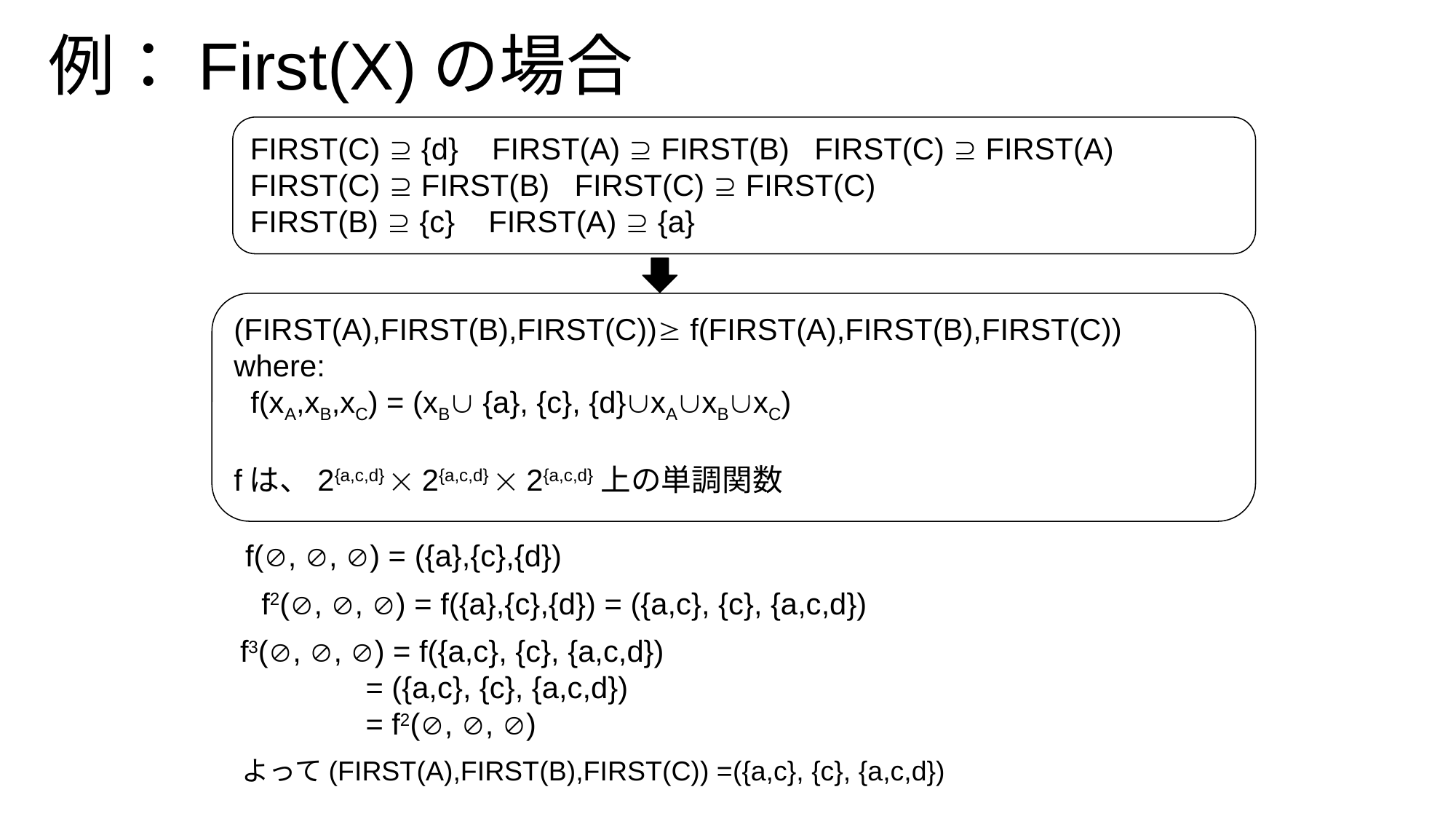

# 例：First(X)の場合
FIRST(C) ⊇ {d}    FIRST(A) ⊇ FIRST(B)   FIRST(C) ⊇ FIRST(A)
FIRST(C) ⊇ FIRST(B)   FIRST(C) ⊇ FIRST(C)
FIRST(B) ⊇ {c}    FIRST(A) ⊇ {a}

(FIRST(A),FIRST(B),FIRST(C))≥ f(FIRST(A),FIRST(B),FIRST(C))
where:
  f(xA,xB,xC) = (xB∪ {a}, {c}, {d}∪xA∪xB∪xC)

fは、2{a,c,d} × 2{a,c,d} × 2{a,c,d}上の単調関数

f(∅, ∅, ∅) = ({a},{c},{d})
f2(∅, ∅, ∅) = f({a},{c},{d}) = ({a,c}, {c}, {a,c,d})
f3(∅, ∅, ∅) = f({a,c}, {c}, {a,c,d})
               = ({a,c}, {c}, {a,c,d})
               = f2(∅, ∅, ∅)
よって(FIRST(A),FIRST(B),FIRST(C)) =({a,c}, {c}, {a,c,d})